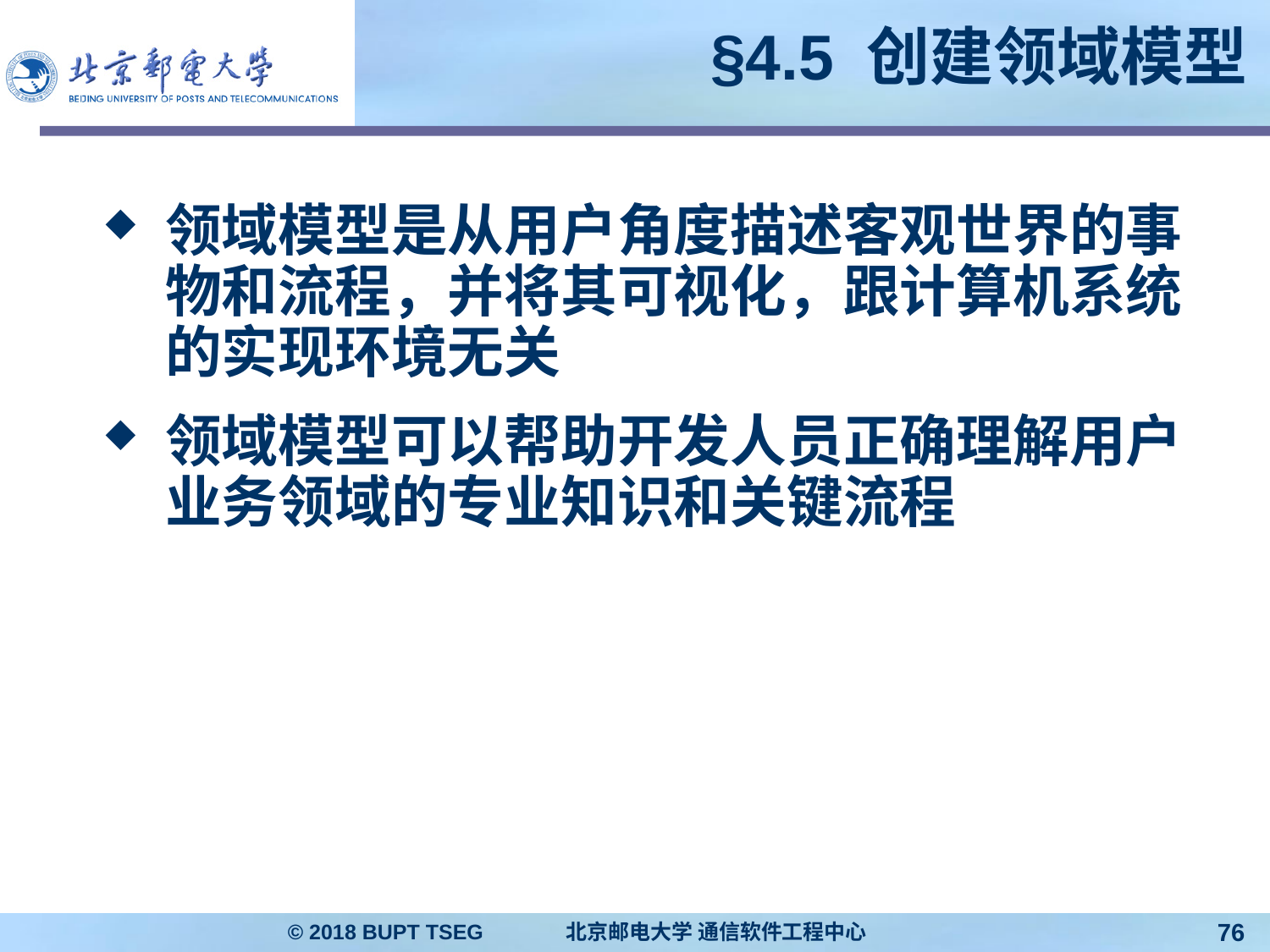

# §4.5 创建领域模型
领域模型是从用户角度描述客观世界的事物和流程，并将其可视化，跟计算机系统的实现环境无关
领域模型可以帮助开发人员正确理解用户业务领域的专业知识和关键流程
© 2018 BUPT TSEG             北京邮电大学 通信软件工程中心